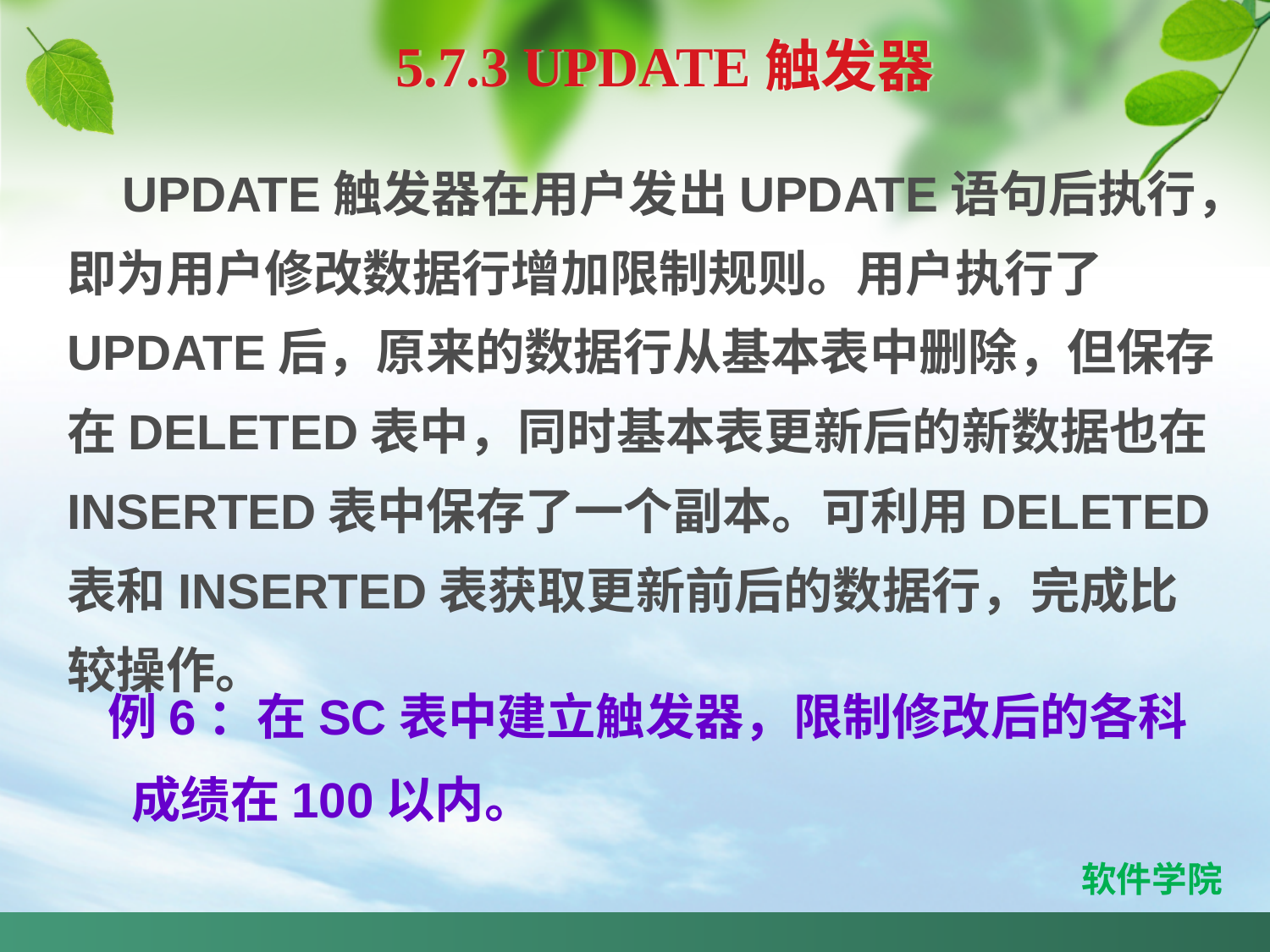

5.7.3 UPDATE触发器
    UPDATE触发器在用户发出UPDATE语句后执行，即为用户修改数据行增加限制规则。用户执行了UPDATE后，原来的数据行从基本表中删除，但保存在DELETED表中，同时基本表更新后的新数据也在INSERTED表中保存了一个副本。可利用DELETED表和INSERTED表获取更新前后的数据行，完成比较操作。

例6：在SC表中建立触发器，限制修改后的各科成绩在100以内。